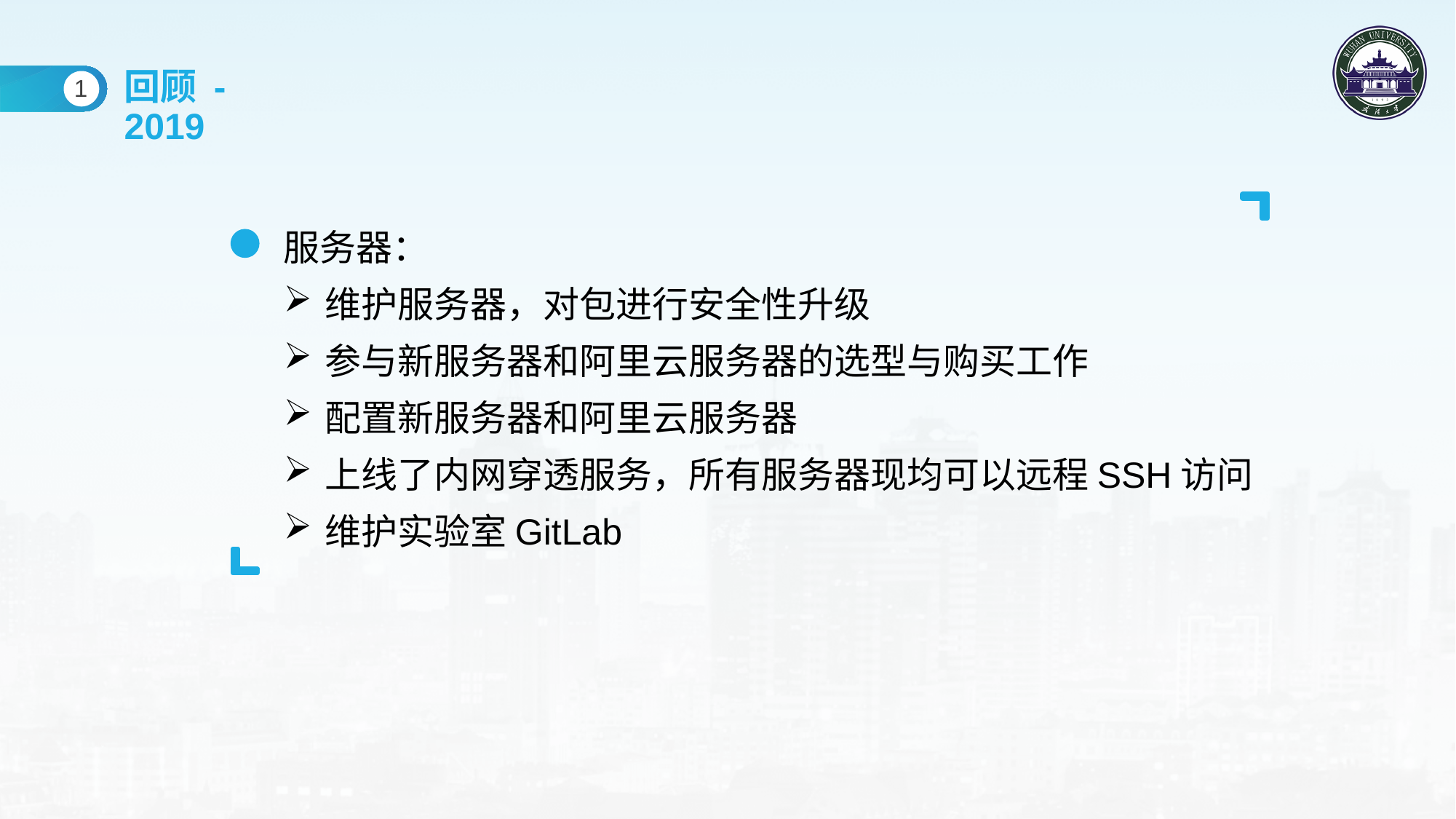

回顾 - 2019
1

服务器：
维护服务器，对包进行安全性升级
参与新服务器和阿里云服务器的选型与购买工作
配置新服务器和阿里云服务器
上线了内网穿透服务，所有服务器现均可以远程SSH访问
维护实验室GitLab